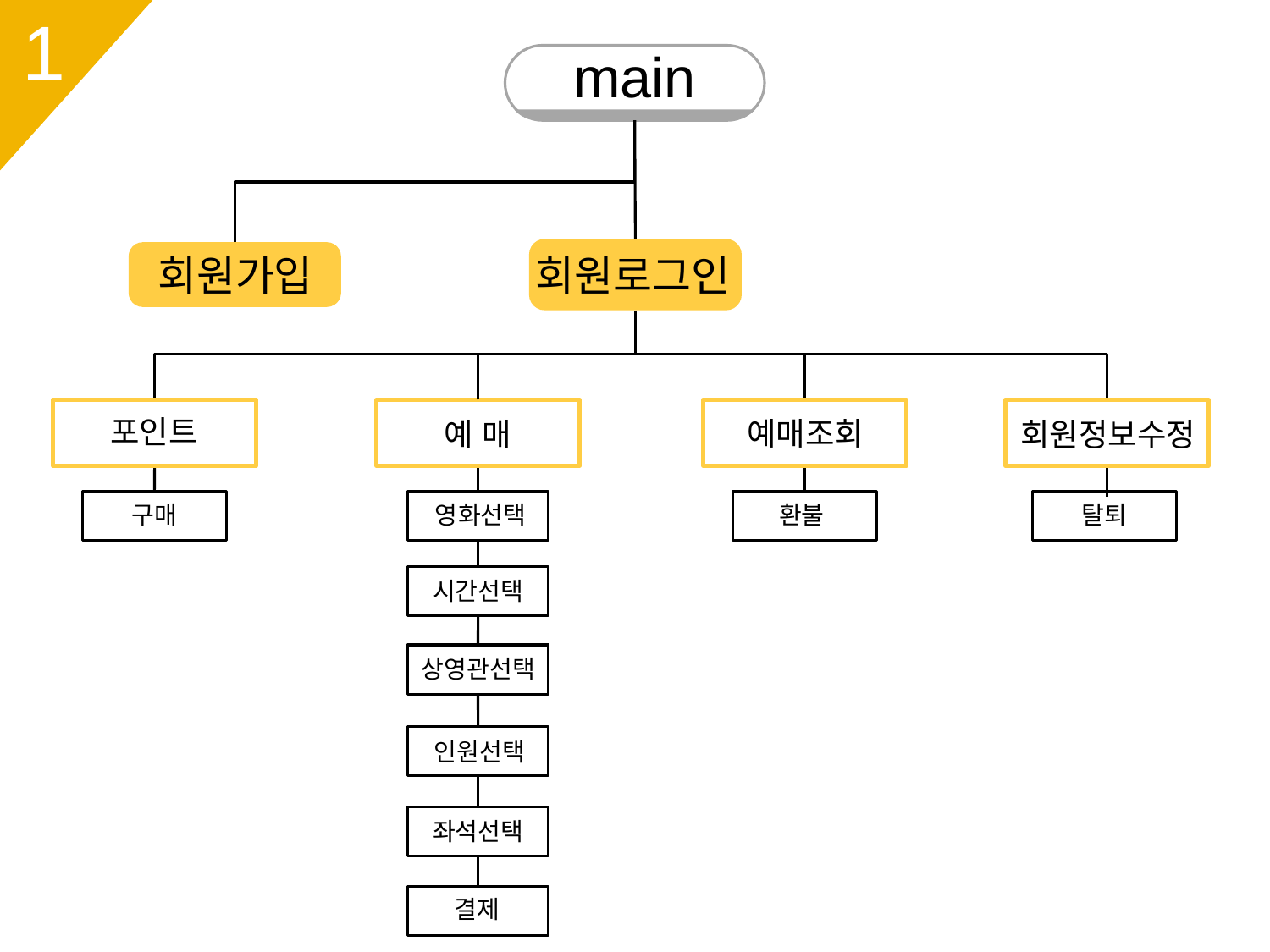

1

main

회원가입
회원로그인

포인트

예 매

예매조회

회원정보수정

영화선택

구매
환불
탈퇴

시간선택

상영관선택

인원선택

좌석선택

결제